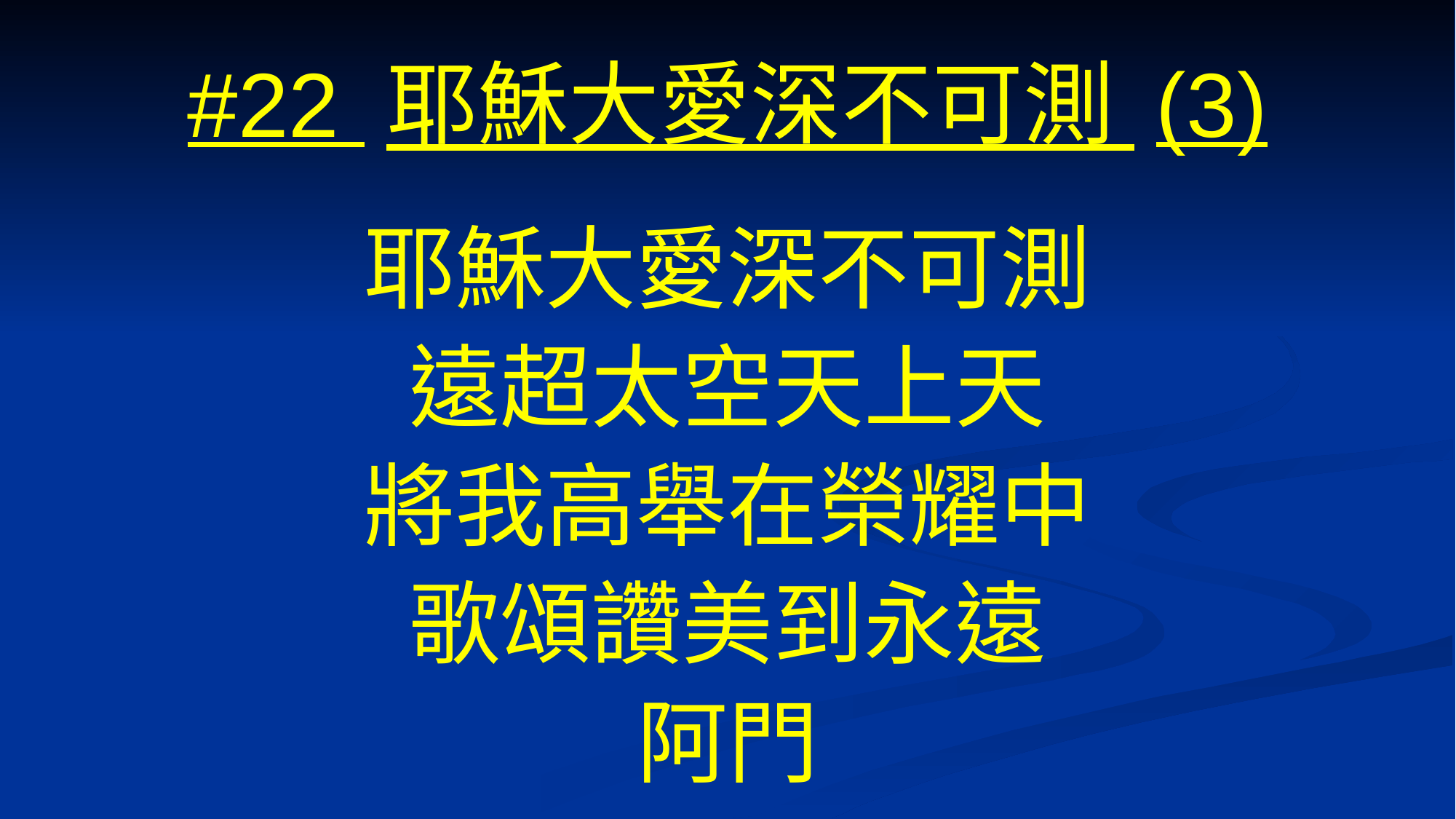

# #22 耶穌大愛深不可測 (3)
耶穌大愛深不可測
遠超太空天上天
將我高舉在榮耀中
歌頌讚美到永遠
阿門